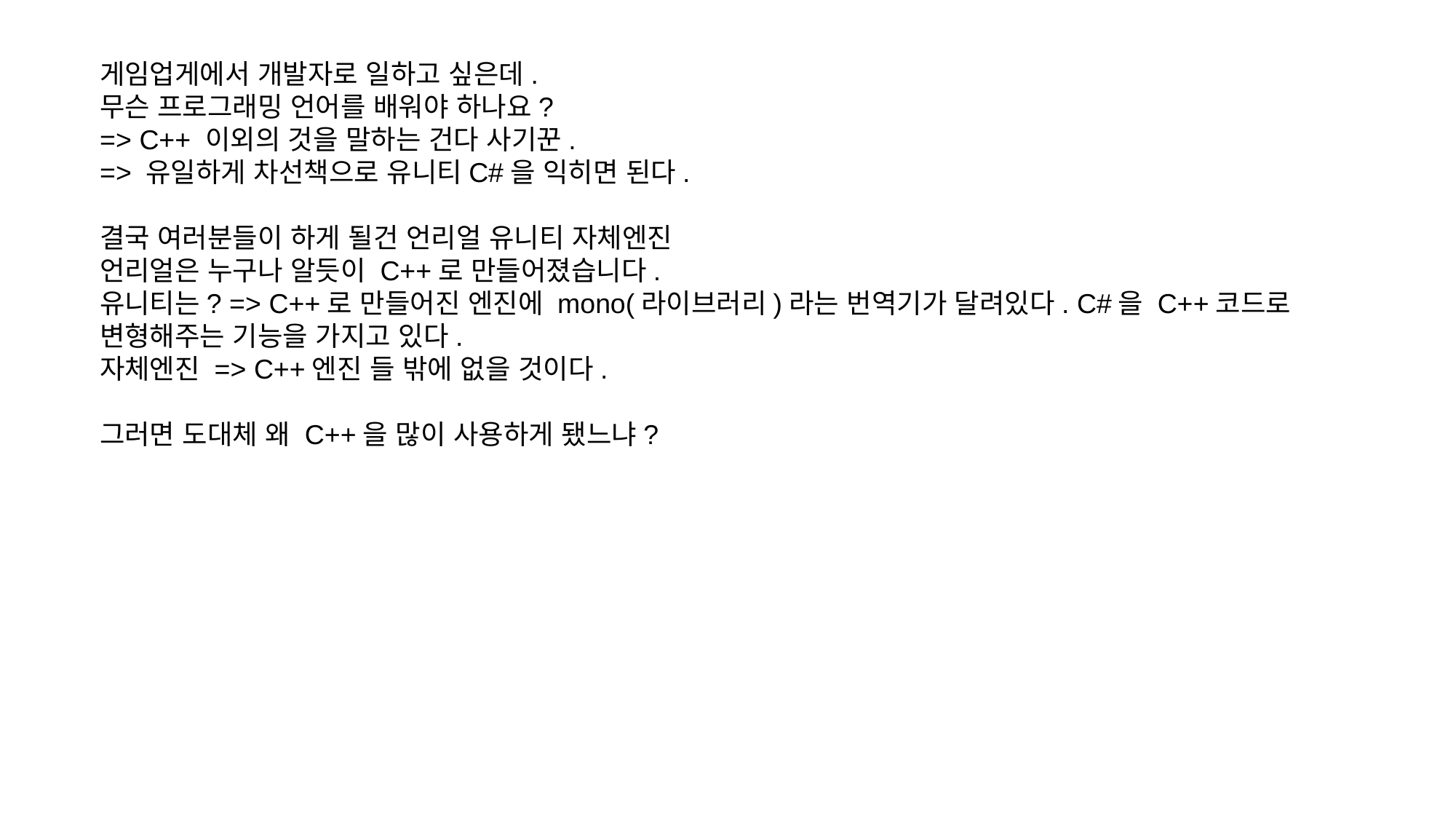

게임업게에서 개발자로 일하고 싶은데.
무슨 프로그래밍 언어를 배워야 하나요?
=> C++ 이외의 것을 말하는 건다 사기꾼.
=> 유일하게 차선책으로 유니티C#을 익히면 된다.

결국 여러분들이 하게 될건 언리얼 유니티 자체엔진
언리얼은 누구나 알듯이 C++로 만들어졌습니다.
유니티는? => C++로 만들어진 엔진에 mono(라이브러리)라는 번역기가 달려있다. C#을 C++코드로
변형해주는 기능을 가지고 있다.
자체엔진 => C++엔진 들 밖에 없을 것이다.

그러면 도대체 왜 C++을 많이 사용하게 됐느냐?